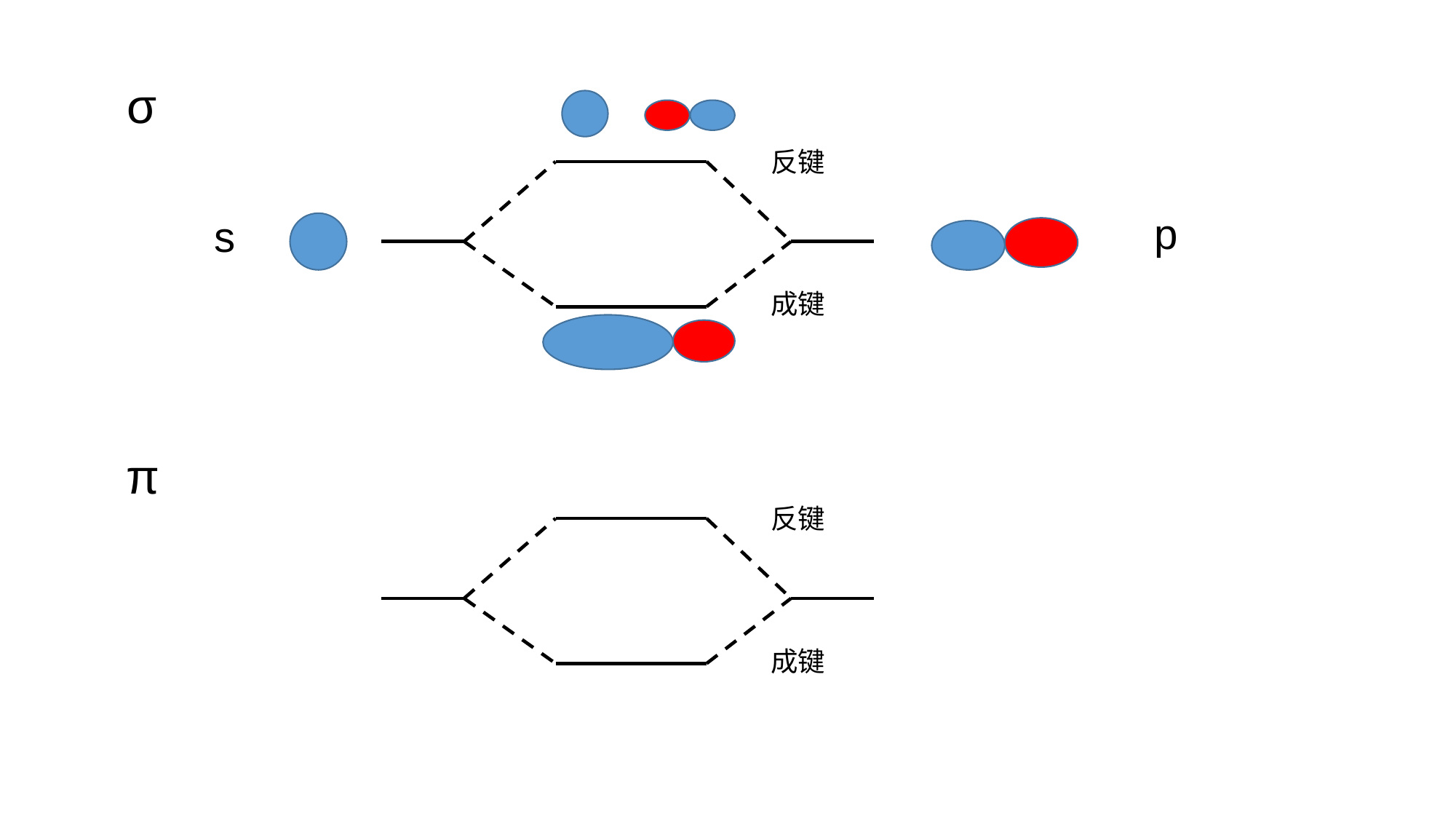

σ

反键
p
s

成键

π
反键
成键